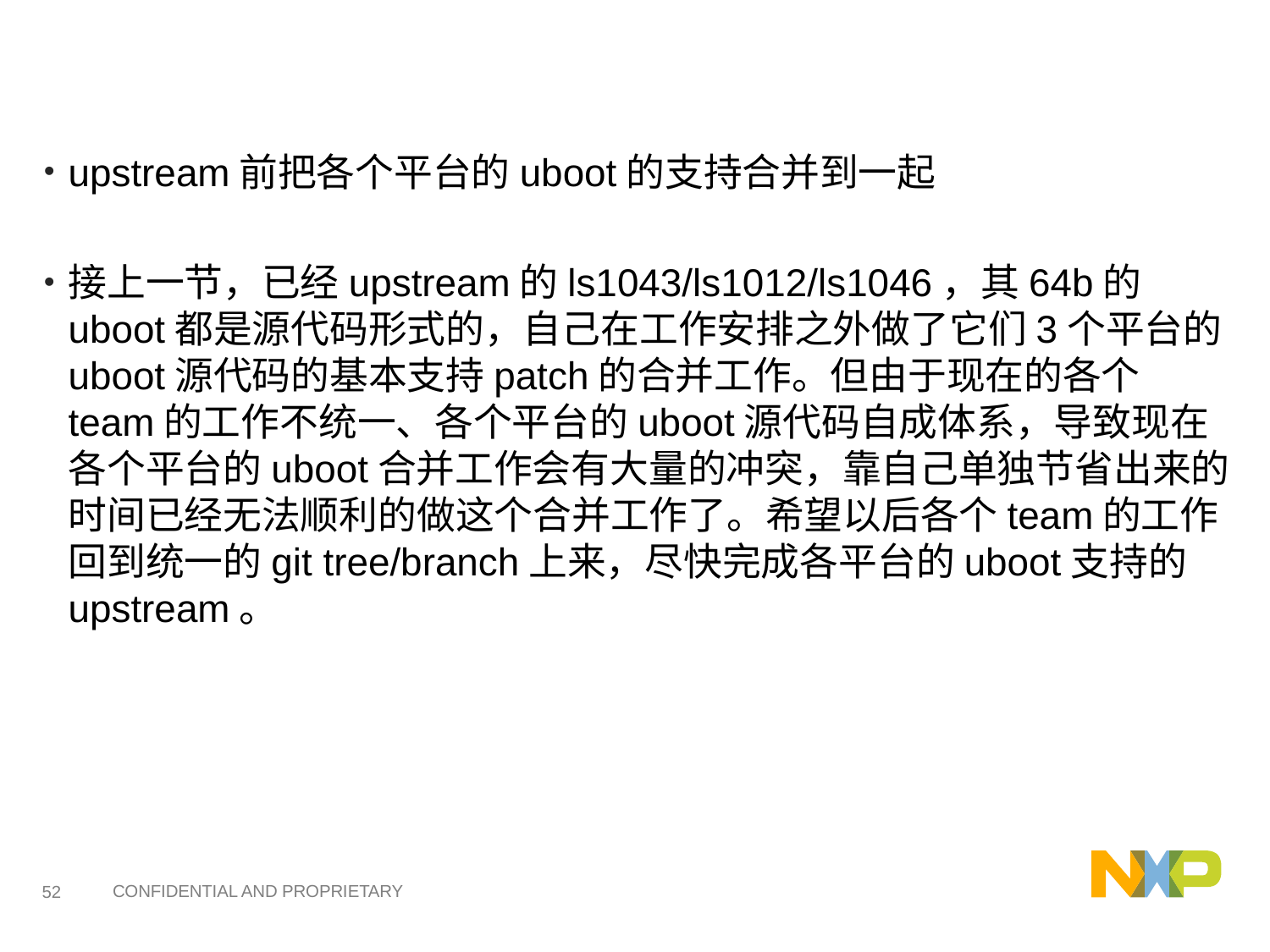

#
upstream前把各个平台的uboot的支持合并到一起

接上一节，已经upstream的ls1043/ls1012/ls1046，其64b的uboot都是源代码形式的，自己在工作安排之外做了它们3个平台的uboot源代码的基本支持patch的合并工作。但由于现在的各个team的工作不统一、各个平台的uboot源代码自成体系，导致现在各个平台的uboot合并工作会有大量的冲突，靠自己单独节省出来的时间已经无法顺利的做这个合并工作了。希望以后各个team的工作回到统一的git tree/branch上来，尽快完成各平台的uboot支持的upstream。